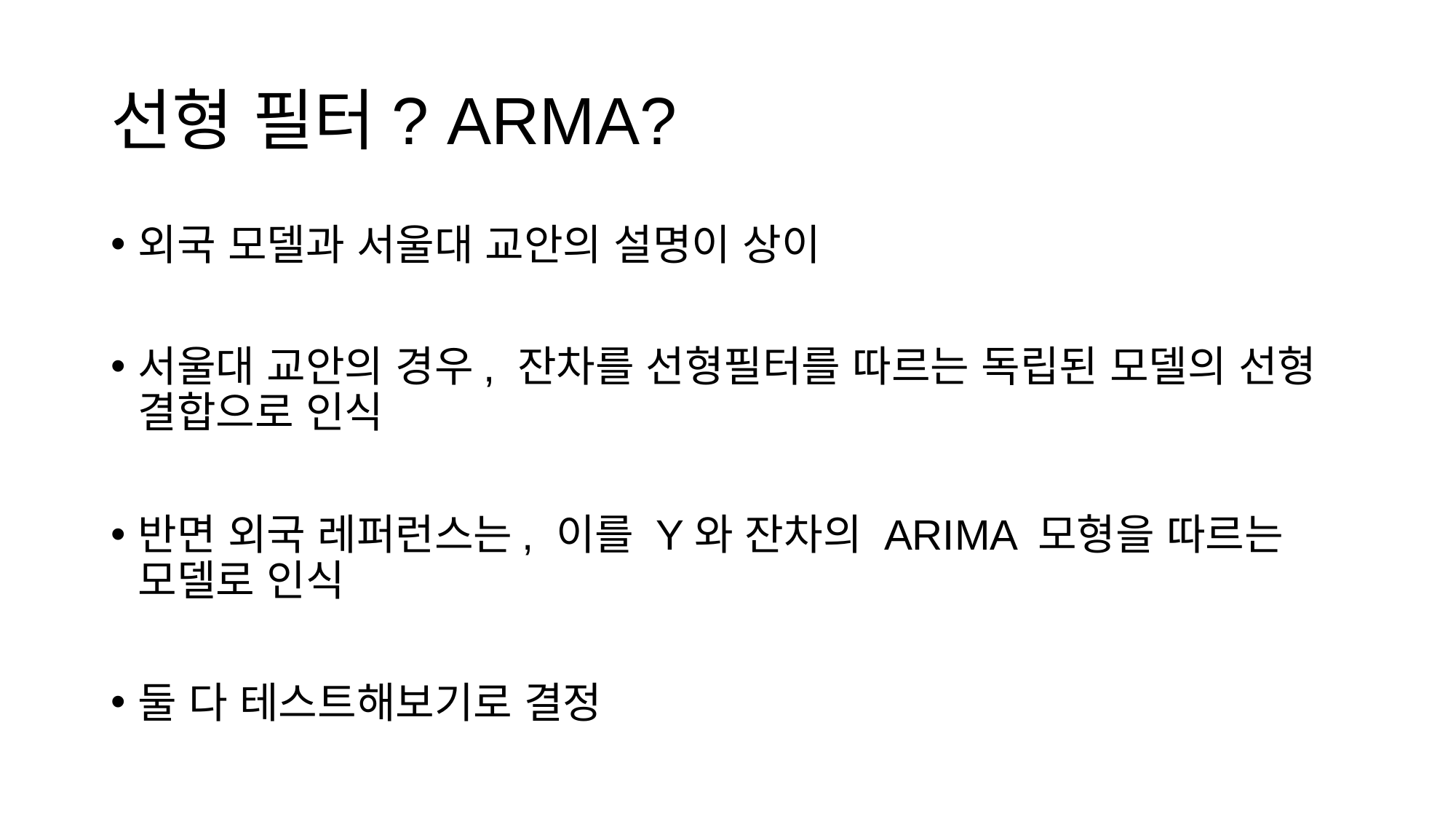

# 선형 필터? ARMA?
외국 모델과 서울대 교안의 설명이 상이

서울대 교안의 경우, 잔차를 선형필터를 따르는 독립된 모델의 선형 결합으로 인식

반면 외국 레퍼런스는, 이를 Y와 잔차의 ARIMA 모형을 따르는 모델로 인식

둘 다 테스트해보기로 결정